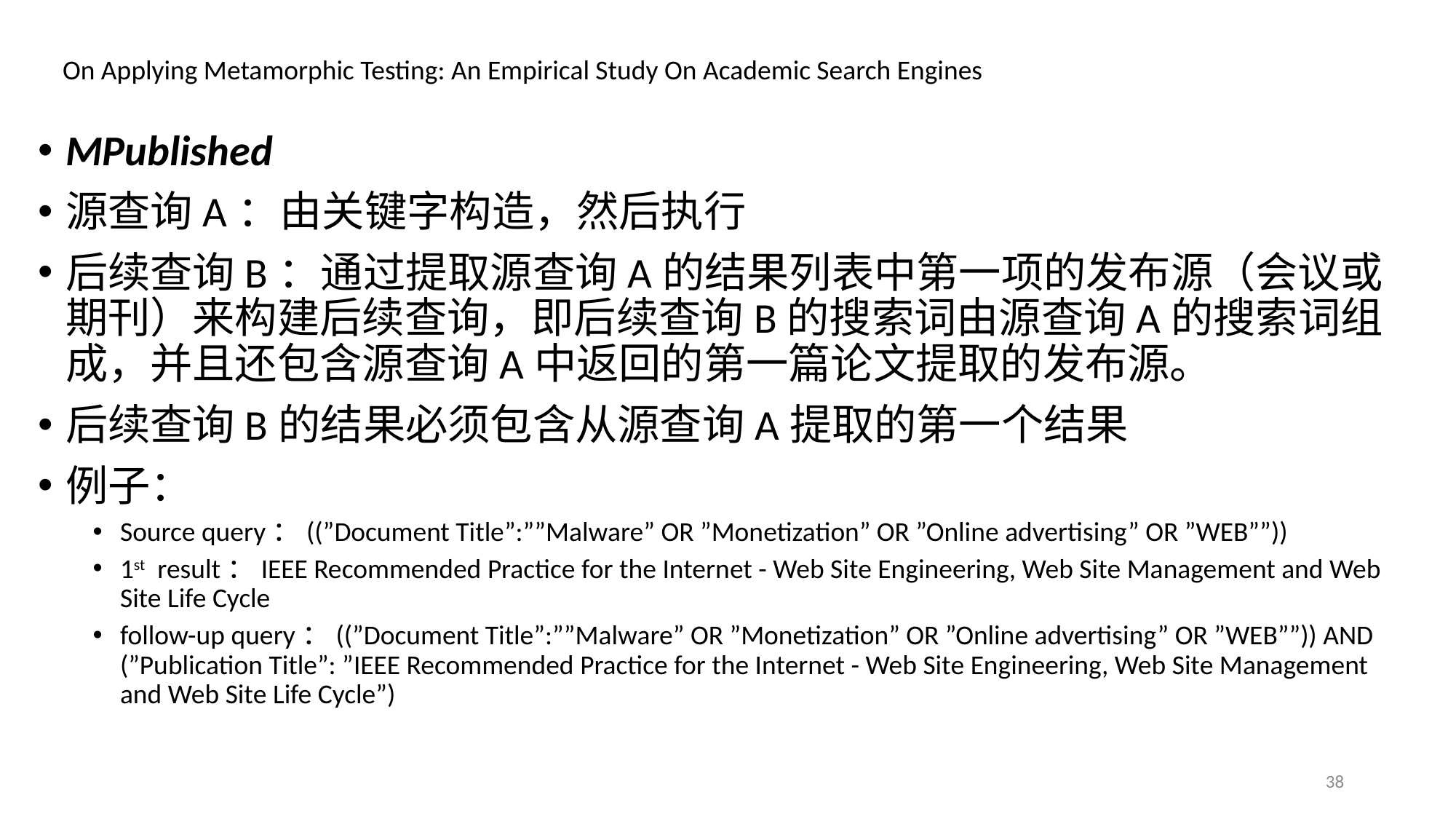

On Applying Metamorphic Testing: An Empirical Study On Academic Search Engines
MPublished
源查询A：由关键字构造，然后执行
后续查询B：通过提取源查询A的结果列表中第一项的发布源（会议或期刊）来构建后续查询，即后续查询B的搜索词由源查询A的搜索词组成，并且还包含源查询A中返回的第一篇论文提取的发布源。
后续查询B的结果必须包含从源查询A提取的第一个结果
例子：
Source query：((”Document Title”:””Malware” OR ”Monetization” OR ”Online advertising” OR ”WEB””))
1st  result：IEEE Recommended Practice for the Internet - Web Site Engineering, Web Site Management and Web Site Life Cycle
follow-up query：((”Document Title”:””Malware” OR ”Monetization” OR ”Online advertising” OR ”WEB””)) AND (”Publication Title”: ”IEEE Recommended Practice for the Internet - Web Site Engineering, Web Site Management and Web Site Life Cycle”)

38